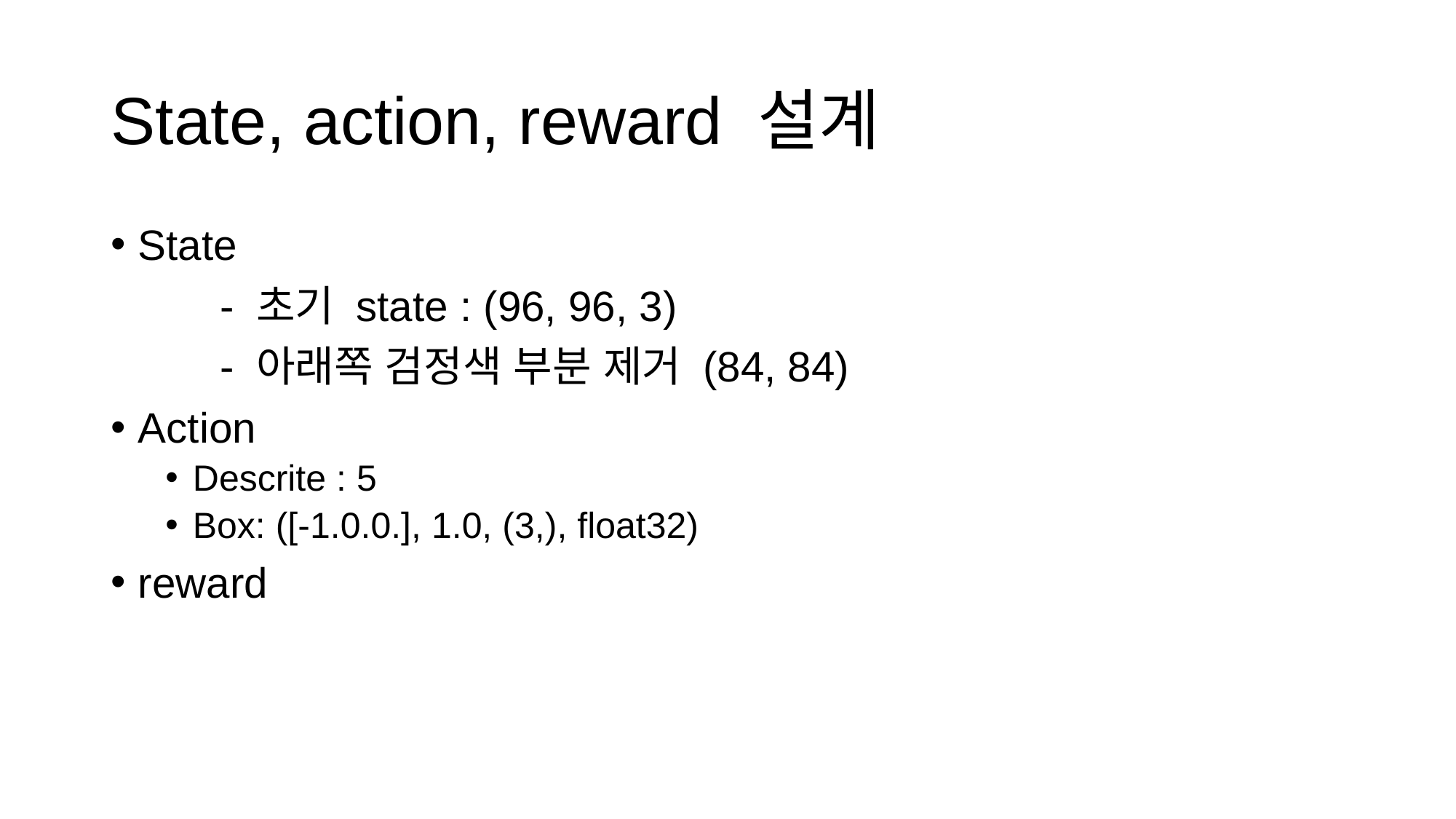

# State, action, reward 설계
State
	- 초기 state : (96, 96, 3)
	- 아래쪽 검정색 부분 제거 (84, 84)
Action
Descrite : 5
Box: ([-1.0.0.], 1.0, (3,), float32)
reward